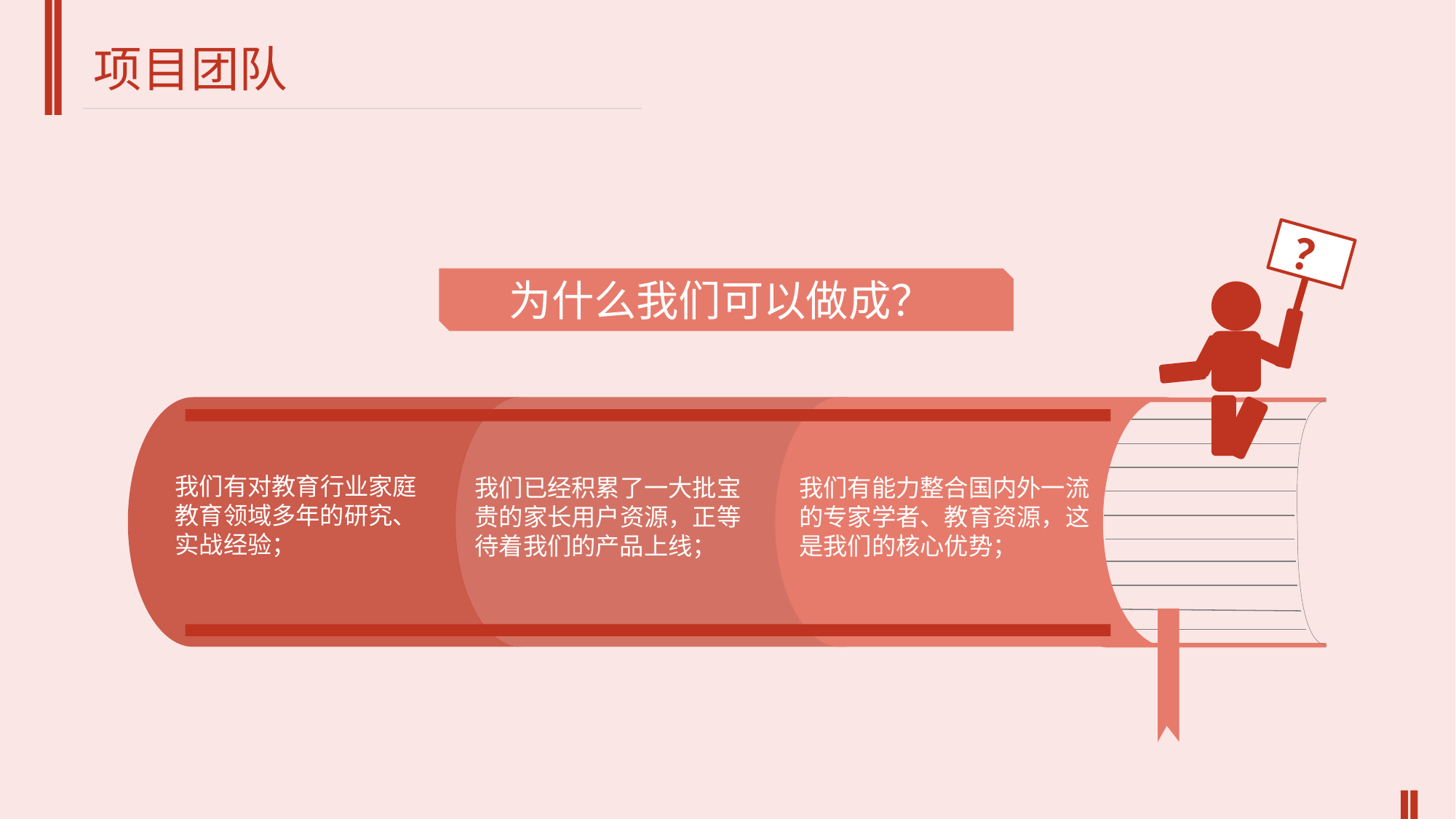

项目团队
？

为什么我们可以做成？

我们有对教育行业家庭教育领域多年的研究、实战经验；
我们已经积累了一大批宝贵的家长用户资源，正等待着我们的产品上线；
我们有能力整合国内外一流的专家学者、教育资源，这是我们的核心优势；